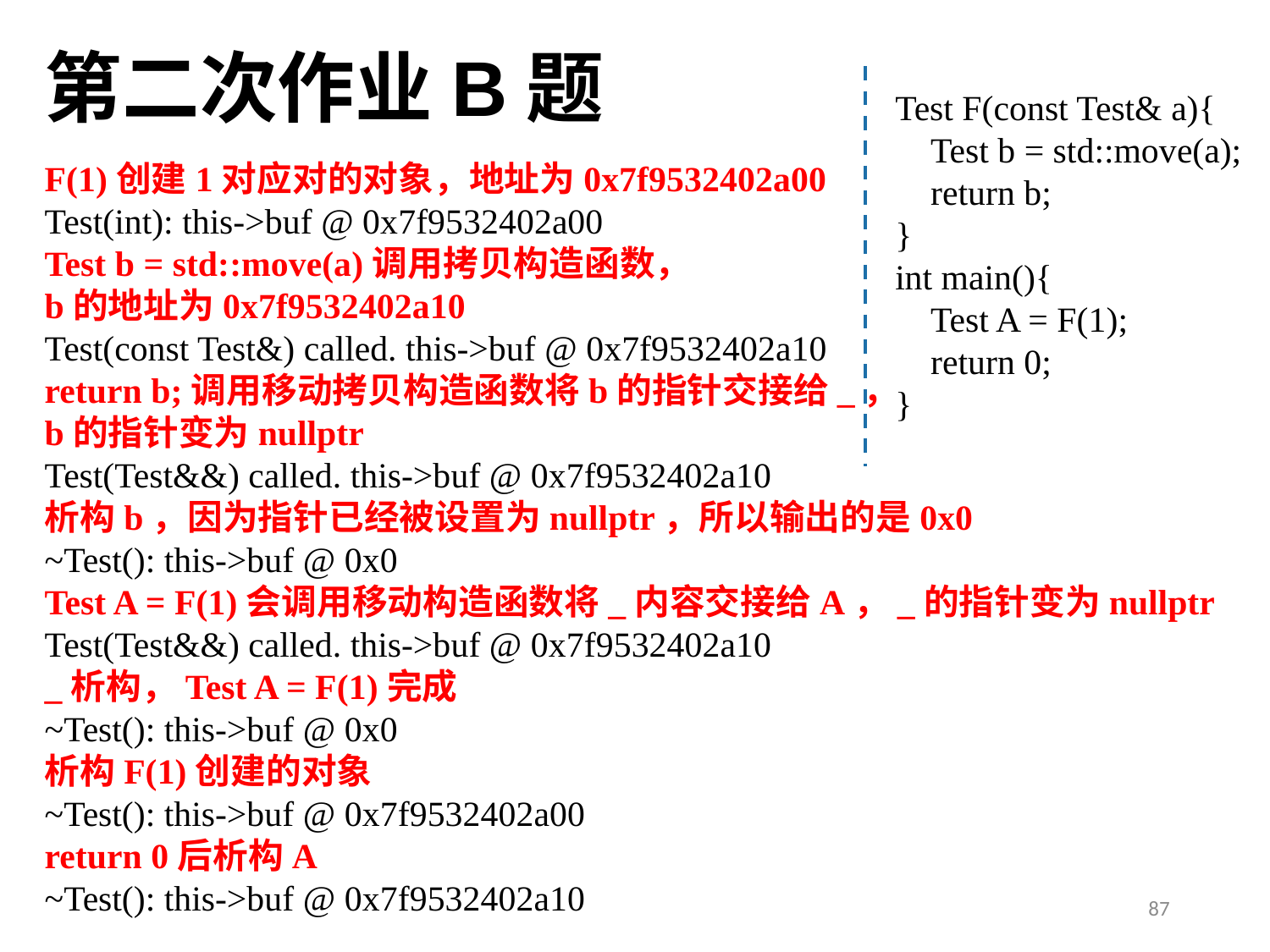

第二次作业B题
Test F(const Test& a){
    Test b = std::move(a);
    return b;
}
int main(){
    Test A = F(1);
    return 0;
}
F(1)创建1对应对的对象，地址为0x7f9532402a00
Test(int): this->buf @ 0x7f9532402a00
Test b = std::move(a)调用拷贝构造函数，
b的地址为0x7f9532402a10
Test(const Test&) called. this->buf @ 0x7f9532402a10
return b;调用移动拷贝构造函数将b的指针交接给_，
b的指针变为nullptr
Test(Test&&) called. this->buf @ 0x7f9532402a10
析构b，因为指针已经被设置为nullptr，所以输出的是0x0
~Test(): this->buf @ 0x0
Test A = F(1)会调用移动构造函数将_内容交接给A，_的指针变为nullptr
Test(Test&&) called. this->buf @ 0x7f9532402a10
_析构，Test A = F(1)完成
~Test(): this->buf @ 0x0
析构F(1)创建的对象
~Test(): this->buf @ 0x7f9532402a00
return 0后析构A
~Test(): this->buf @ 0x7f9532402a10

87